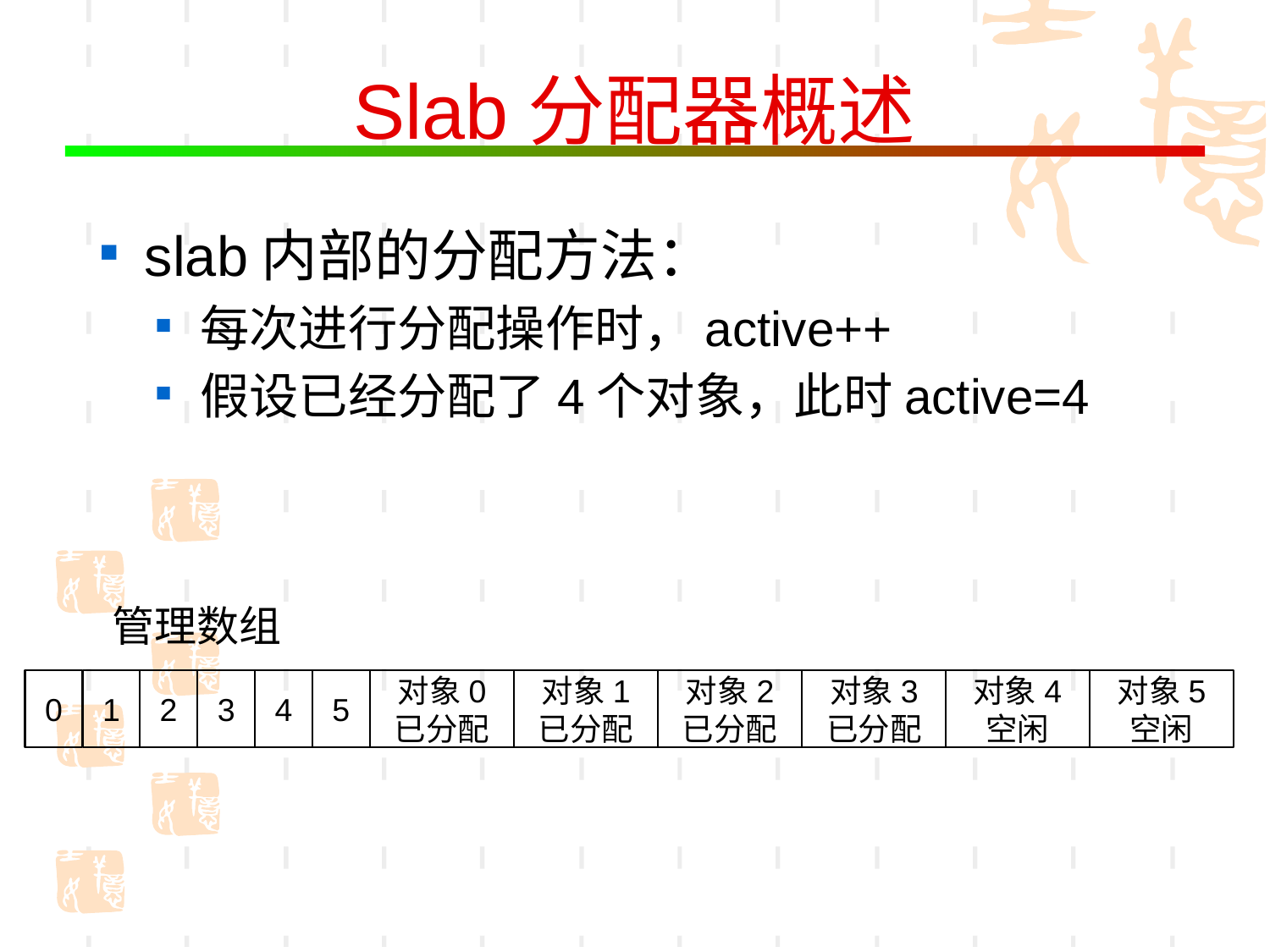

# Slab分配器概述
slab内部的分配方法：
每次进行分配操作时，active++
假设已经分配了4个对象，此时active=4
管理数组
对象2
已分配
对象3
已分配
对象4
空闲
对象5
空闲
1
3
5
对象0
已分配
对象1
已分配
0
2
4